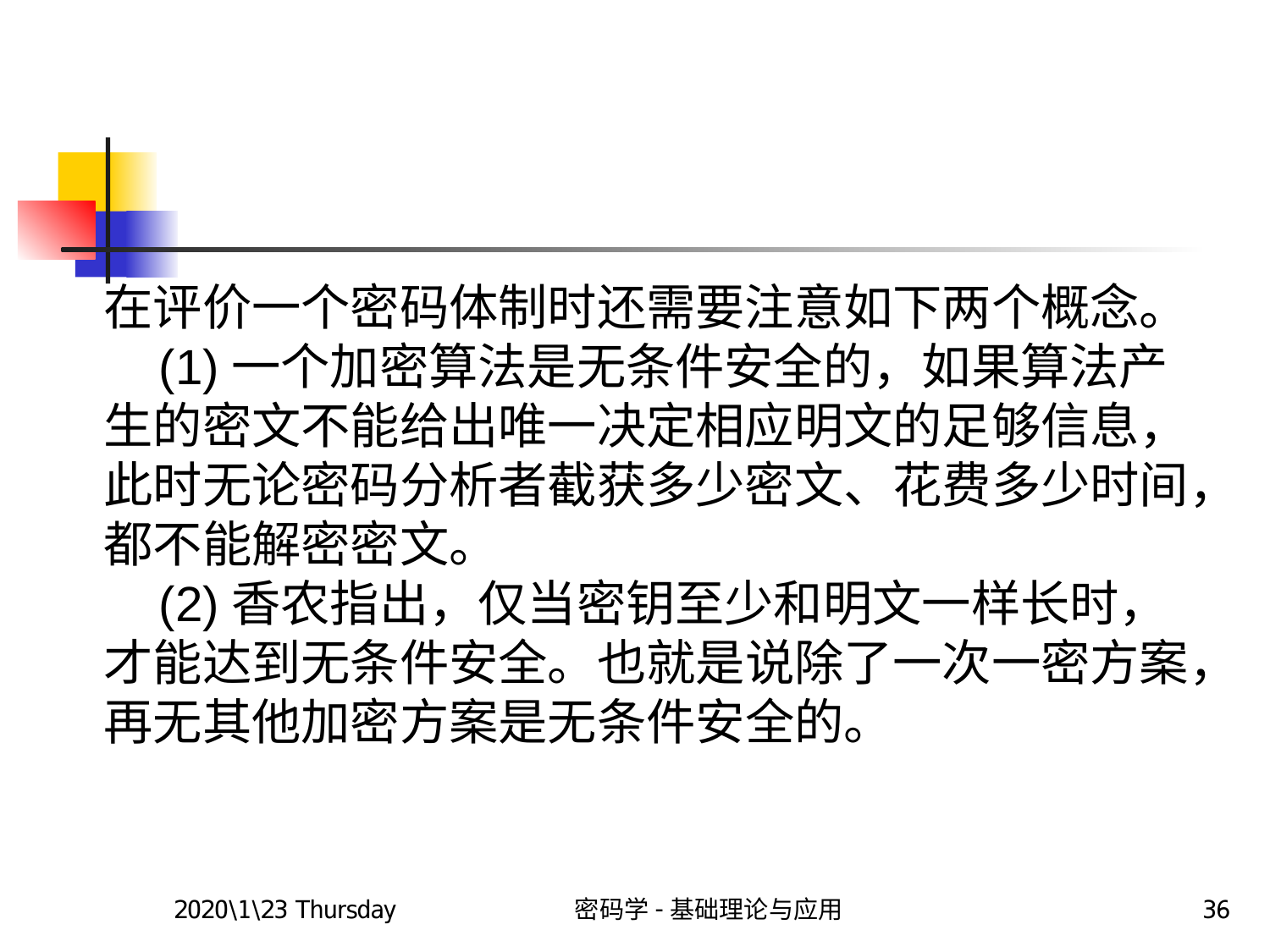

在评价一个密码体制时还需要注意如下两个概念。
    (1)一个加密算法是无条件安全的，如果算法产生的密文不能给出唯一决定相应明文的足够信息，此时无论密码分析者截获多少密文、花费多少时间，都不能解密密文。
    (2)香农指出，仅当密钥至少和明文一样长时，才能达到无条件安全。也就是说除了一次一密方案，再无其他加密方案是无条件安全的。
2020\1\23 Thursday
密码学-基础理论与应用
36